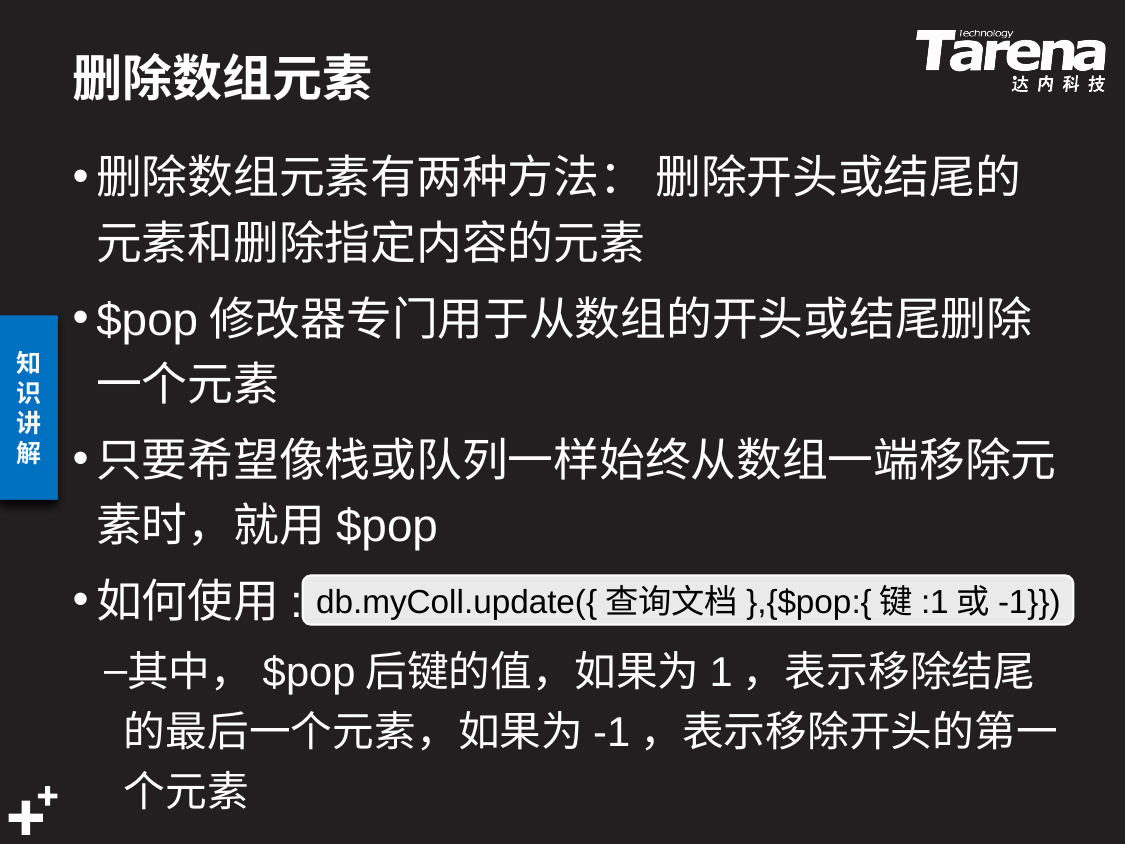

# 删除数组元素
删除数组元素有两种方法： 删除开头或结尾的元素和删除指定内容的元素
$pop修改器专门用于从数组的开头或结尾删除一个元素
只要希望像栈或队列一样始终从数组一端移除元素时，就用$pop
如何使用:
其中，$pop后键的值，如果为1，表示移除结尾的最后一个元素，如果为-1，表示移除开头的第一个元素
db.myColl.update({查询文档},{$pop:{键:1或-1}})